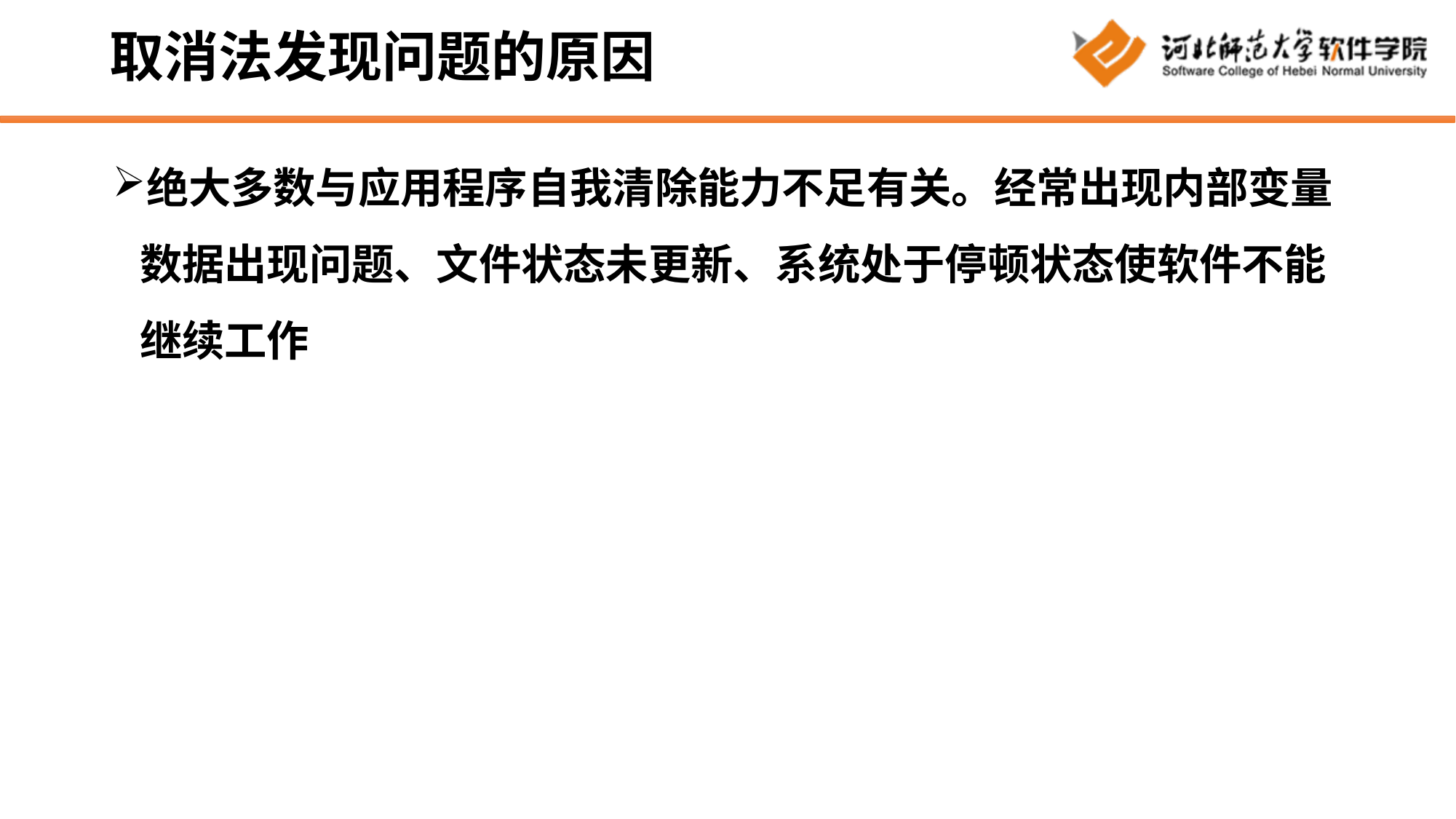

# 取消法发现问题的原因
绝大多数与应用程序自我清除能力不足有关。经常出现内部变量数据出现问题、文件状态未更新、系统处于停顿状态使软件不能继续工作